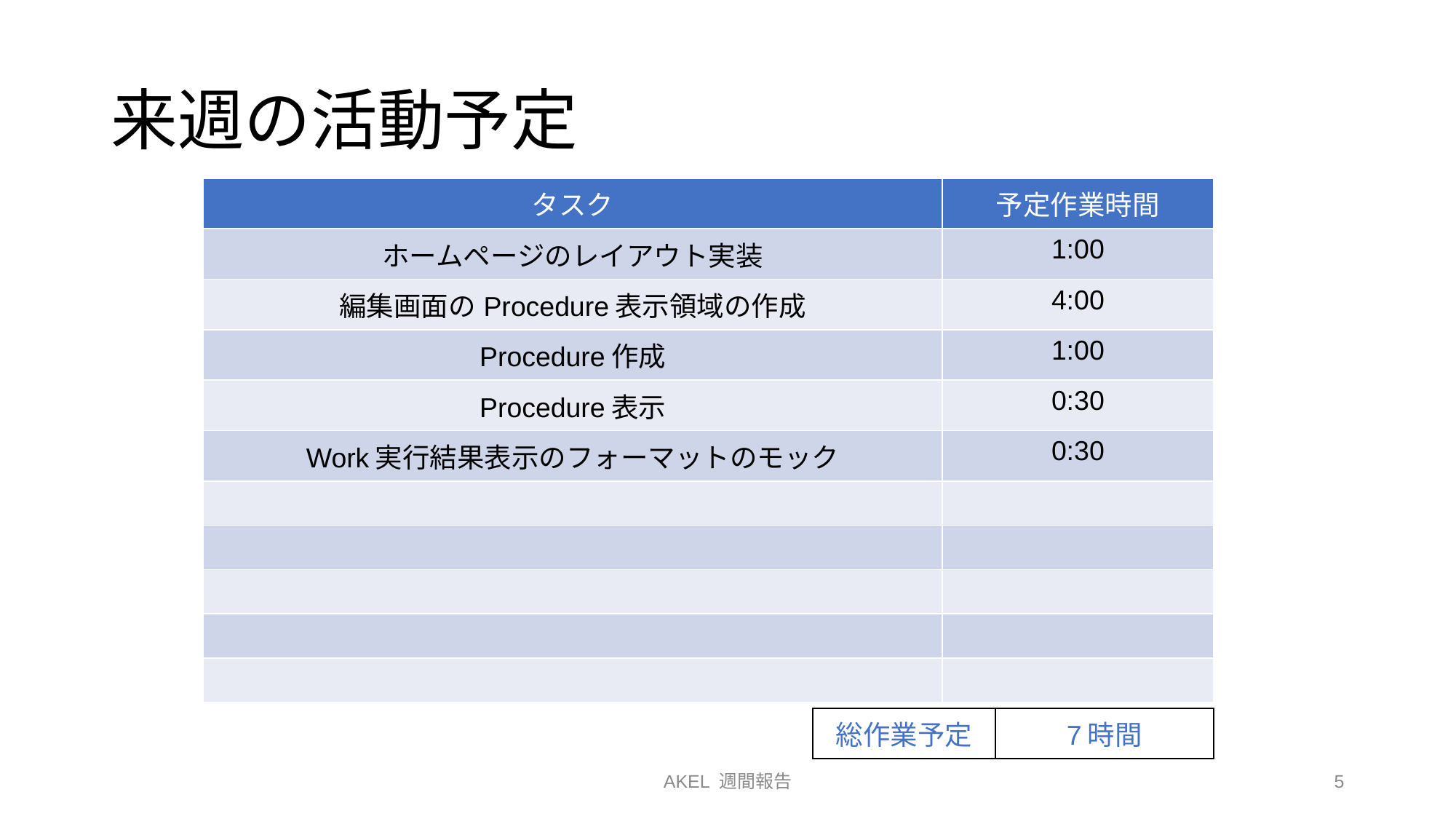

# 来週の活動予定
| タスク | 予定作業時間 |
| --- | --- |
| ホームページのレイアウト実装 | 1:00 |
| 編集画面のProcedure表示領域の作成 | 4:00 |
| Procedure作成 | 1:00 |
| Procedure表示 | 0:30 |
| Work実行結果表示のフォーマットのモック | 0:30 |
|  |  |
|  |  |
|  |  |
|  |  |
|  |  |
| 総作業予定 | 7時間 |
| --- | --- |
AKEL 週間報告
5